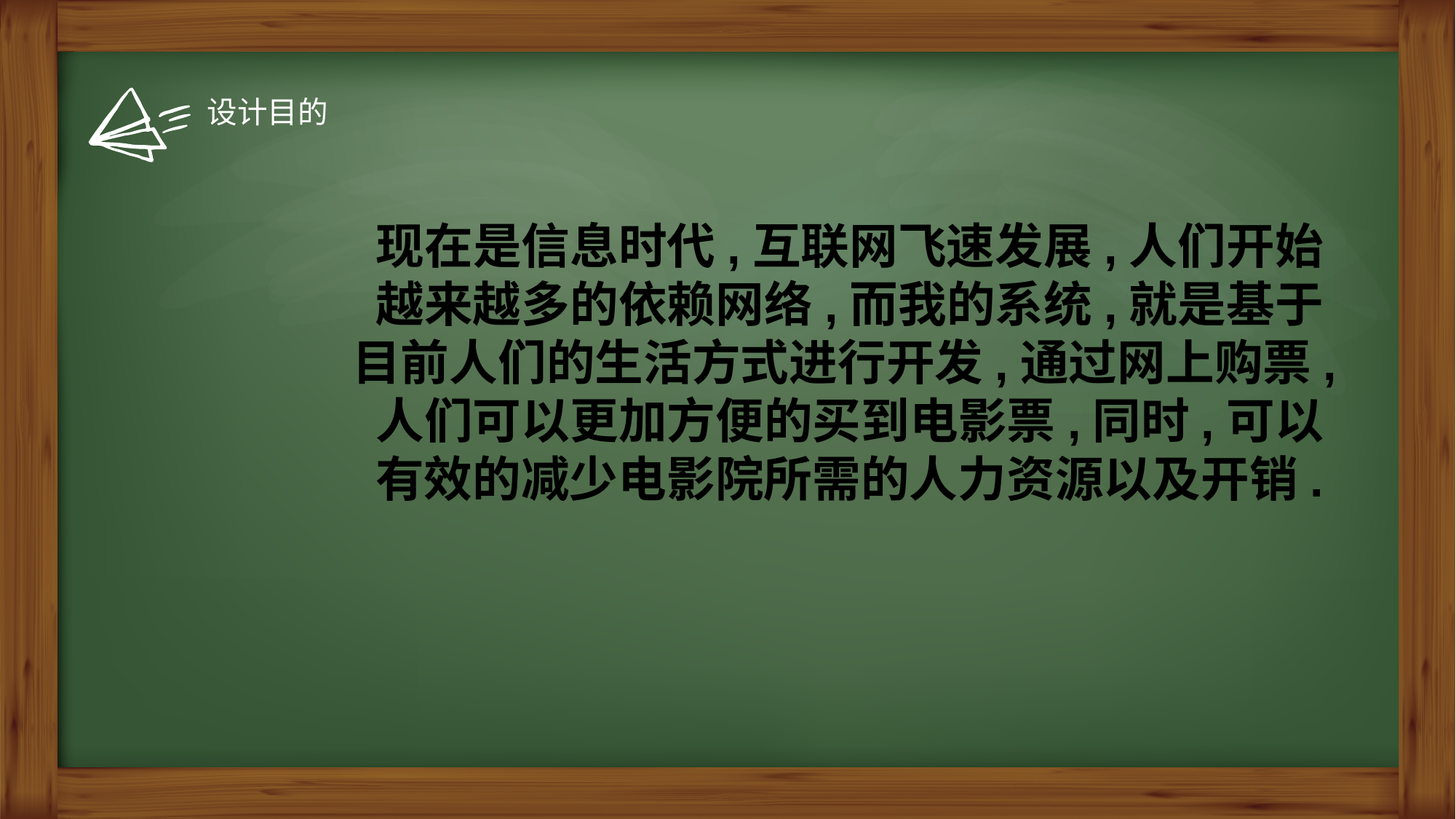

设计目的
现在是信息时代,互联网飞速发展,人们开始越来越多的依赖网络,而我的系统,就是基于目前人们的生活方式进行开发,通过网上购票,人们可以更加方便的买到电影票,同时,可以有效的减少电影院所需的人力资源以及开销.